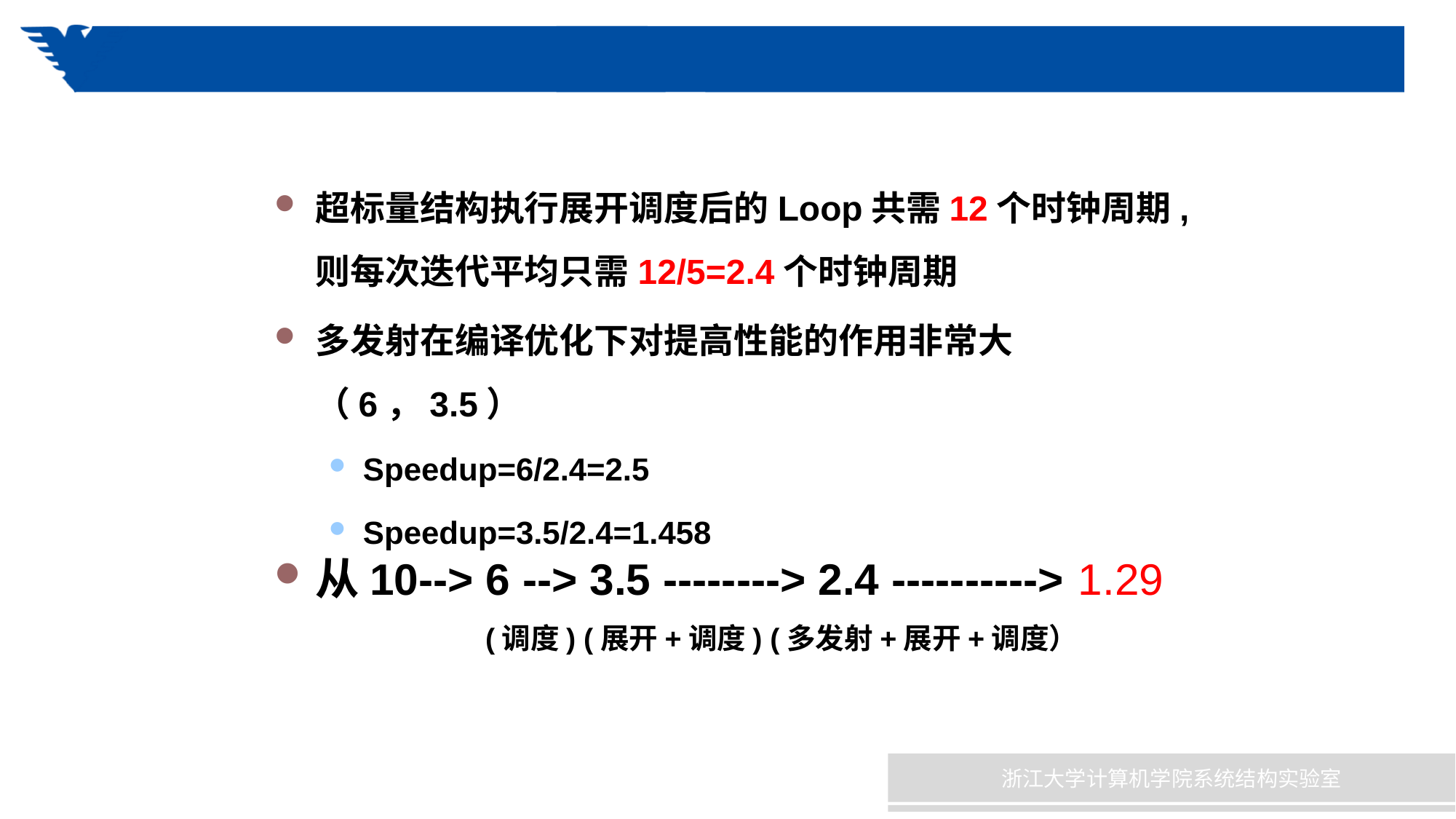

超标量结构执行展开调度后的Loop共需12个时钟周期,则每次迭代平均只需12/5=2.4个时钟周期
多发射在编译优化下对提高性能的作用非常大（6，3.5）
Speedup=6/2.4=2.5
Speedup=3.5/2.4=1.458
从10--> 6 --> 3.5 --------> 2.4 ----------> 1.29
       	     (调度) (展开+调度) (多发射+展开+调度）